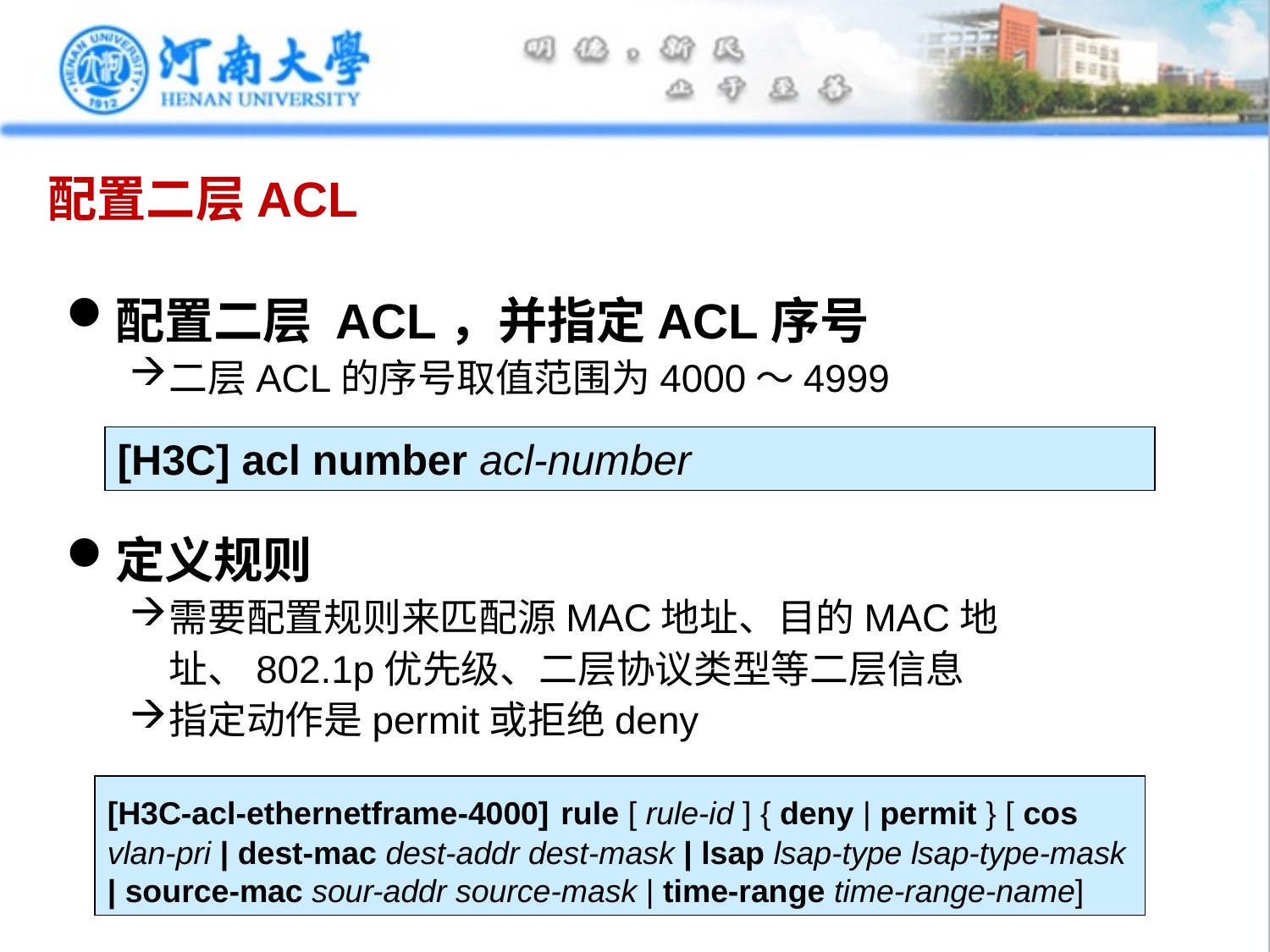

# 配置二层ACL
配置二层 ACL，并指定ACL序号
二层ACL的序号取值范围为4000～4999
[H3C] acl number acl-number
定义规则
需要配置规则来匹配源MAC地址、目的MAC地址、802.1p优先级、二层协议类型等二层信息
指定动作是permit或拒绝deny
[H3C-acl-ethernetframe-4000] rule [ rule-id ] { deny | permit } [ cos vlan-pri | dest-mac dest-addr dest-mask | lsap lsap-type lsap-type-mask | source-mac sour-addr source-mask | time-range time-range-name]